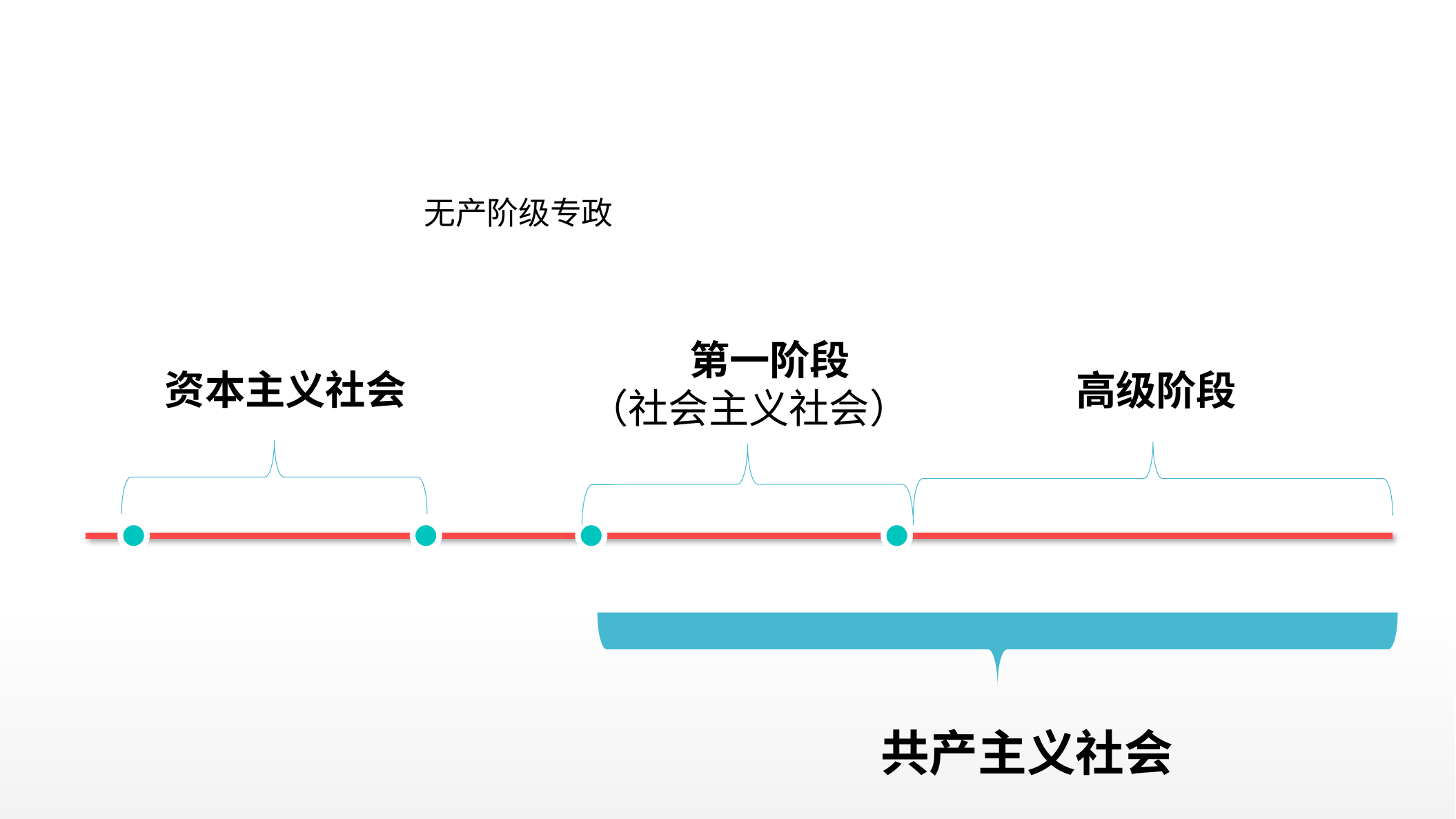

社会形态时间轴

无产阶级专政

第一阶段
（社会主义社会）
高级阶段

资本主义社会

 共产主义社会